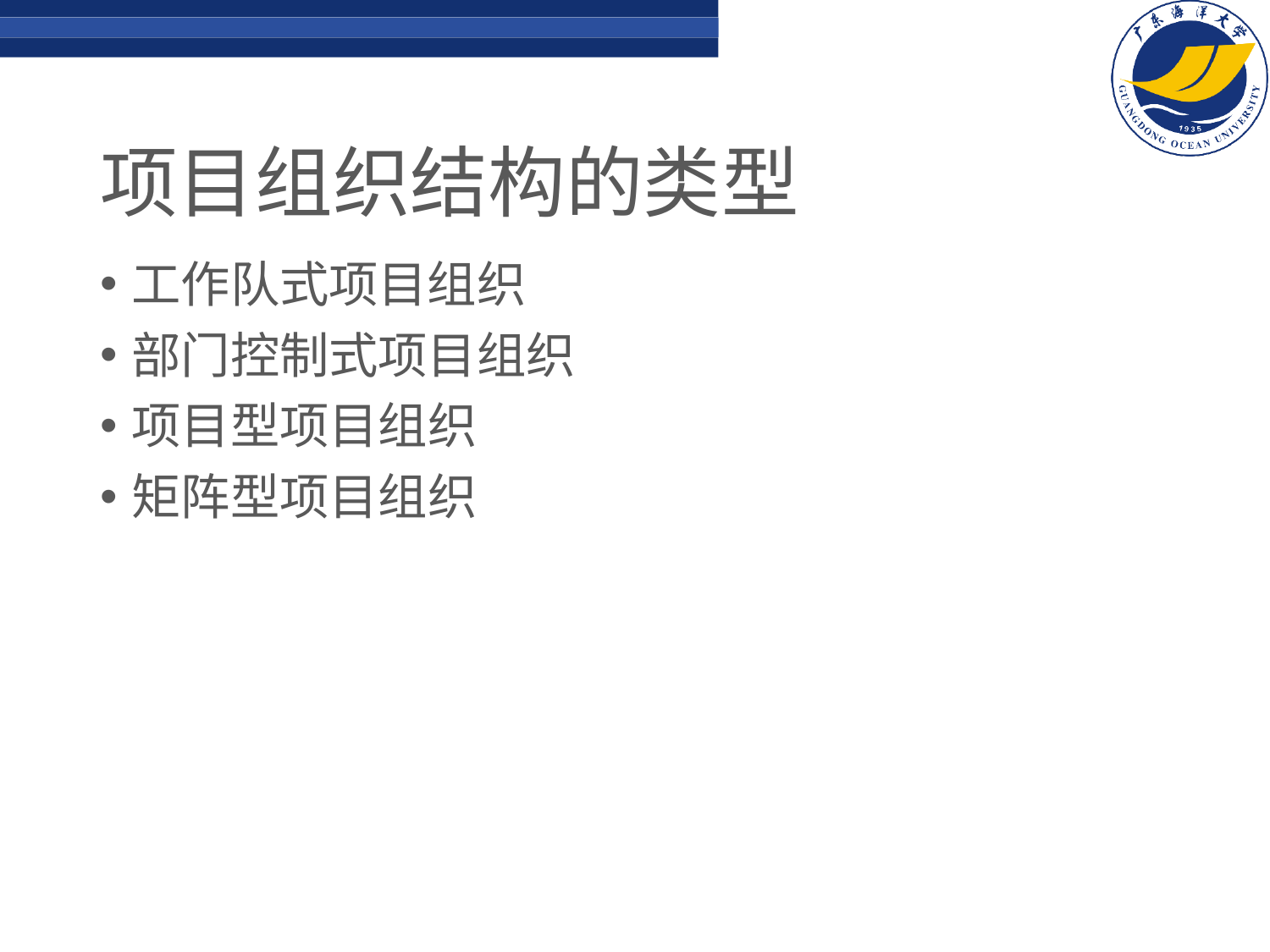

# 项目组织结构的类型
工作队式项目组织
部门控制式项目组织
项目型项目组织
矩阵型项目组织
19